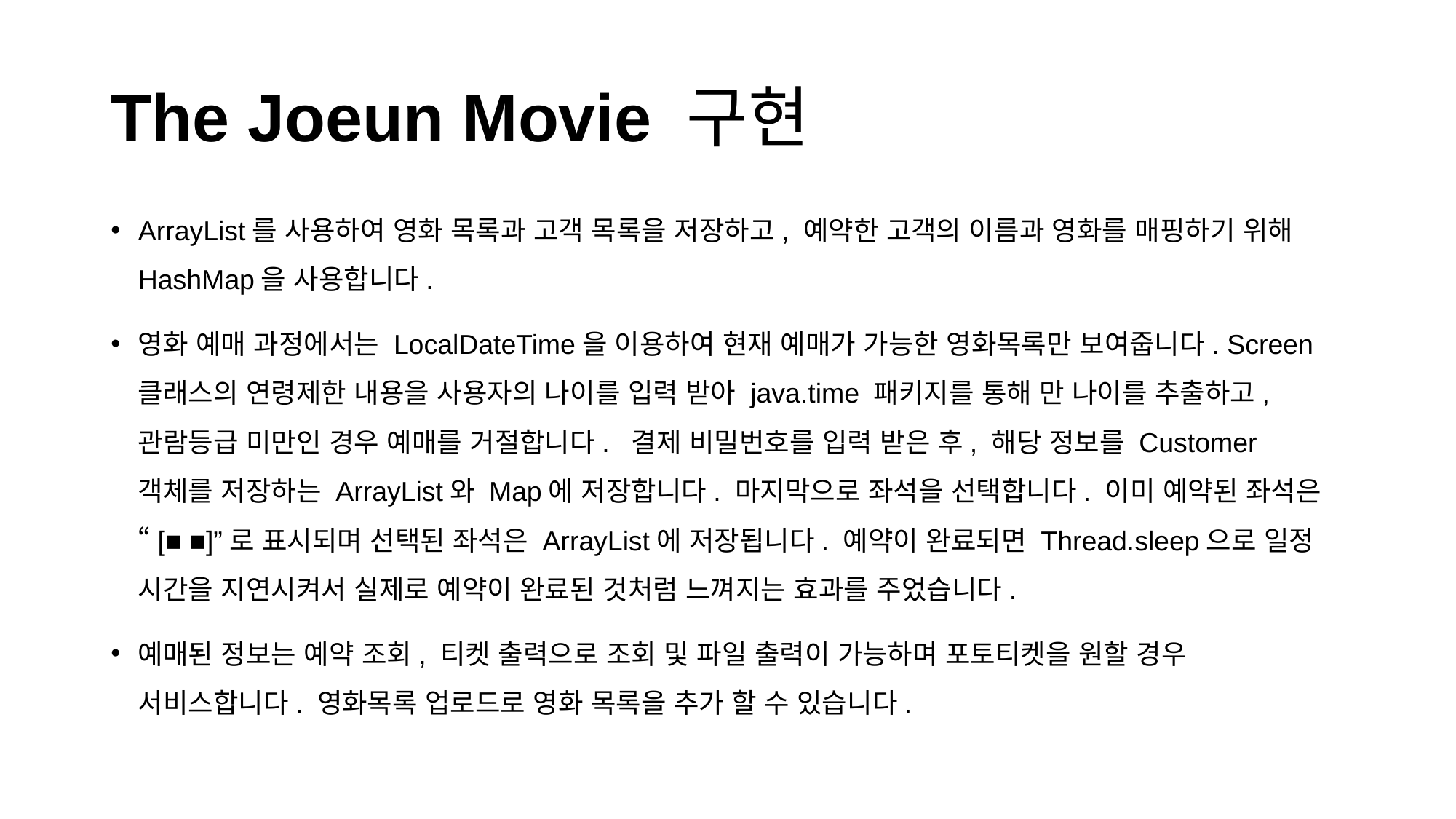

# The Joeun Movie 구현
ArrayList를 사용하여 영화 목록과 고객 목록을 저장하고, 예약한 고객의 이름과 영화를 매핑하기 위해 HashMap을 사용합니다.
영화 예매 과정에서는 LocalDateTime을 이용하여 현재 예매가 가능한 영화목록만 보여줍니다. Screen 클래스의 연령제한 내용을 사용자의 나이를 입력 받아 java.time 패키지를 통해 만 나이를 추출하고, 관람등급 미만인 경우 예매를 거절합니다.  결제 비밀번호를 입력 받은 후, 해당 정보를 Customer 객체를 저장하는 ArrayList와 Map에 저장합니다. 마지막으로 좌석을 선택합니다. 이미 예약된 좌석은 “[■ ■]”로 표시되며 선택된 좌석은 ArrayList에 저장됩니다. 예약이 완료되면 Thread.sleep으로 일정 시간을 지연시켜서 실제로 예약이 완료된 것처럼 느껴지는 효과를 주었습니다.
예매된 정보는 예약 조회, 티켓 출력으로 조회 및 파일 출력이 가능하며 포토티켓을 원할 경우 서비스합니다. 영화목록 업로드로 영화 목록을 추가 할 수 있습니다.